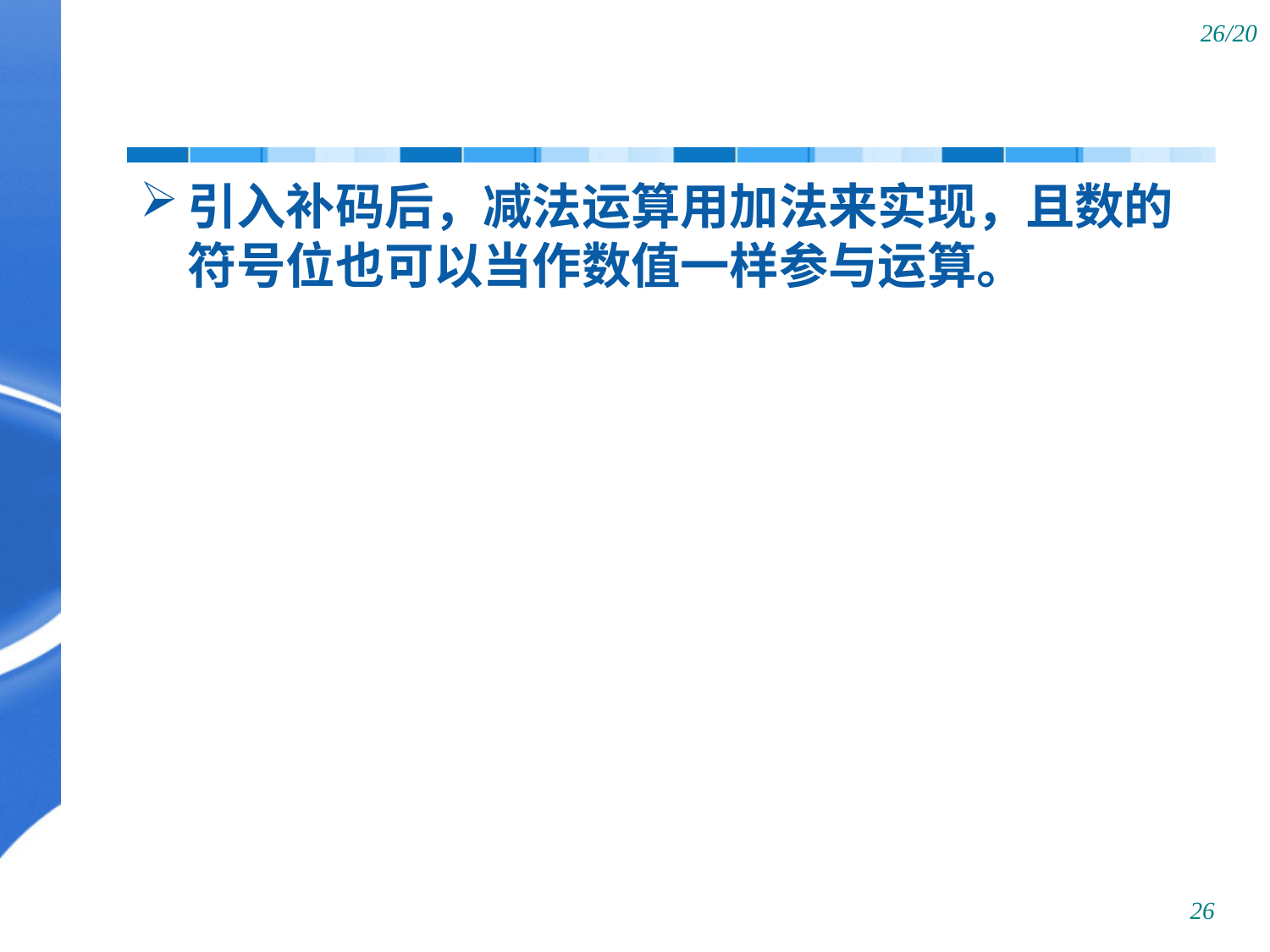

#
引入补码后，减法运算用加法来实现，且数的符号位也可以当作数值一样参与运算。